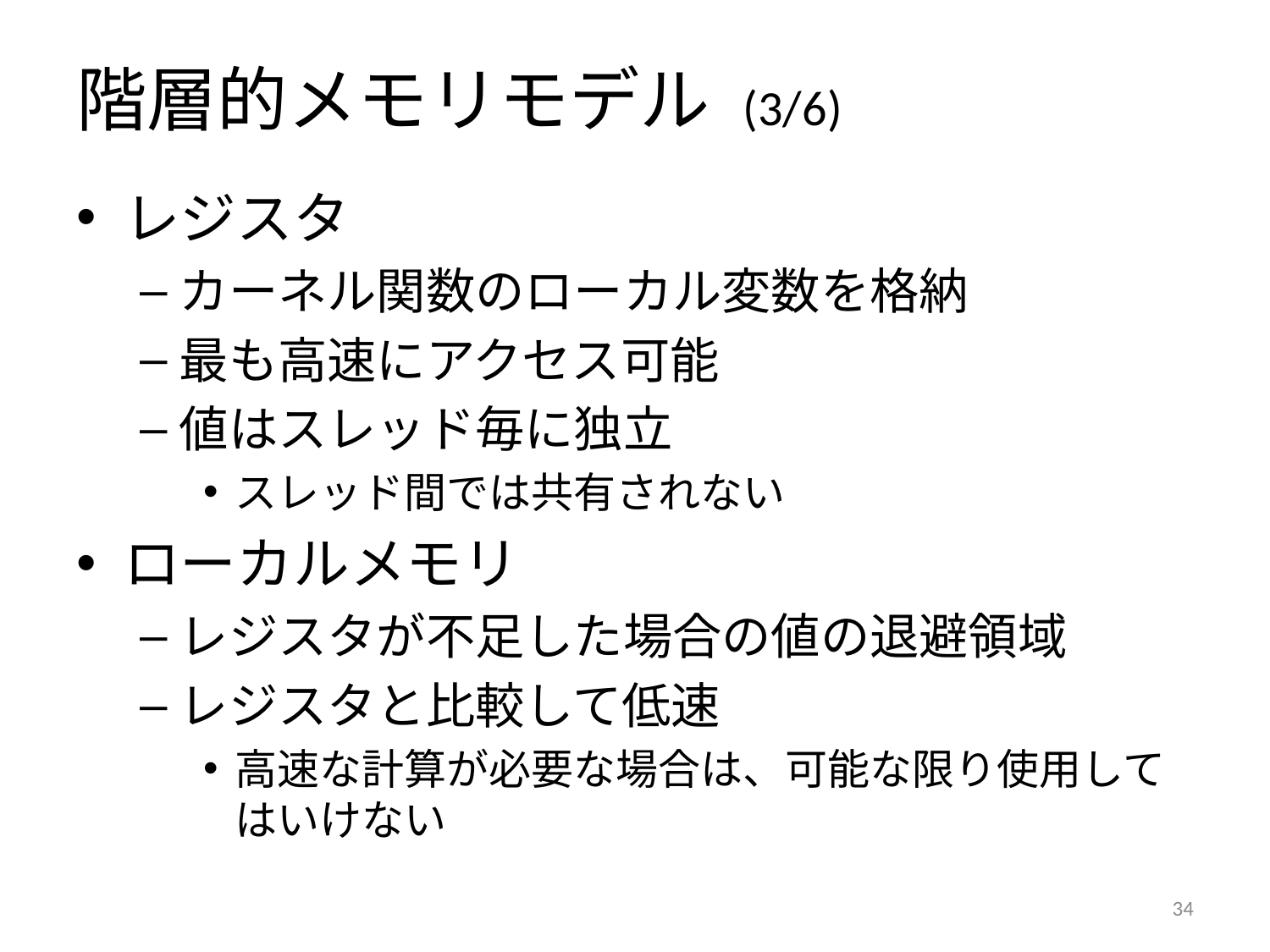

# 階層的メモリモデル (3/6)
レジスタ
カーネル関数のローカル変数を格納
最も高速にアクセス可能
値はスレッド毎に独立
スレッド間では共有されない
ローカルメモリ
レジスタが不足した場合の値の退避領域
レジスタと比較して低速
高速な計算が必要な場合は、可能な限り使用してはいけない
34